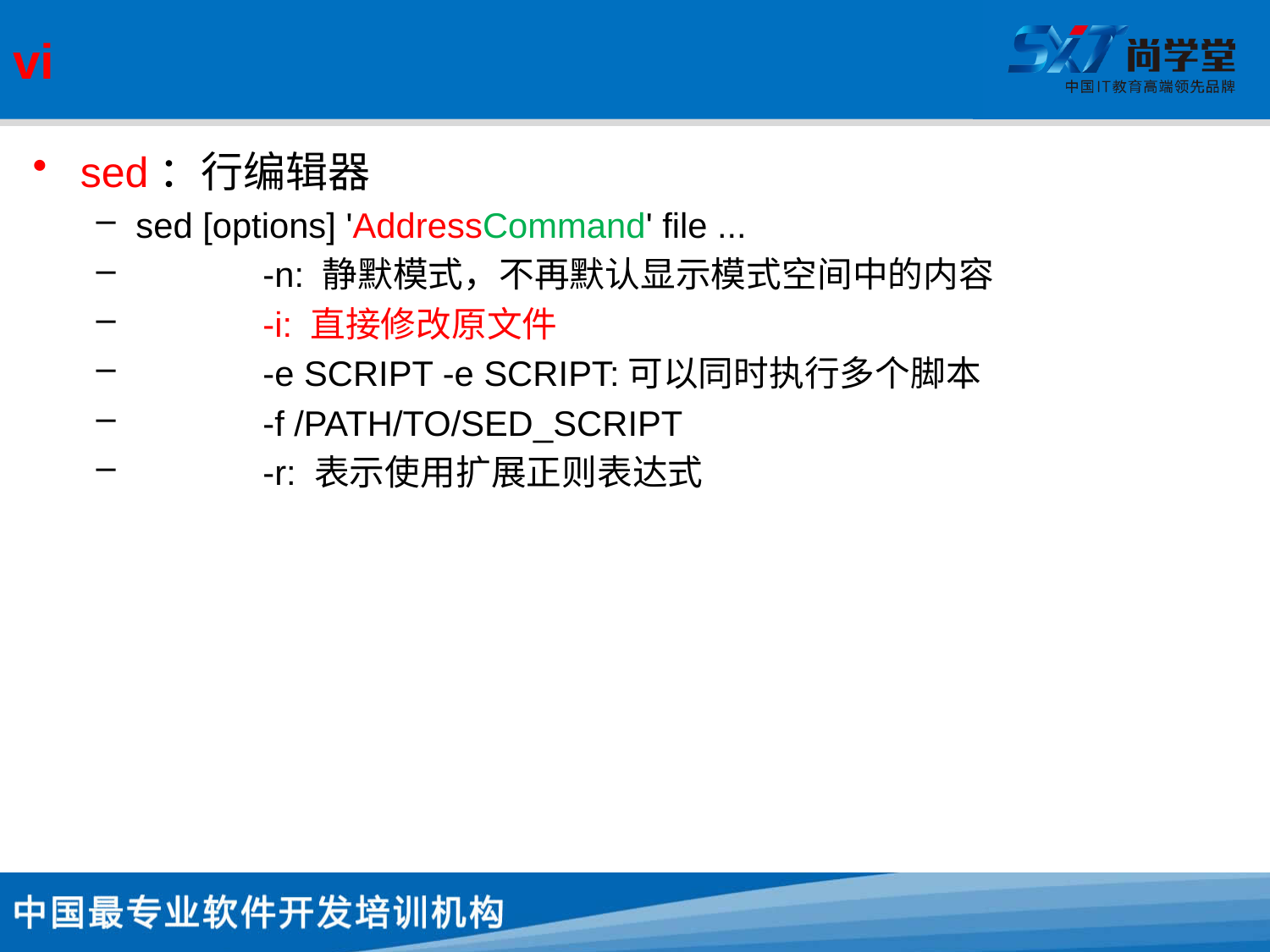

# vi
sed：行编辑器
sed [options] 'AddressCommand' file ...
	-n: 静默模式，不再默认显示模式空间中的内容
	-i: 直接修改原文件
	-e SCRIPT -e SCRIPT:可以同时执行多个脚本
	-f /PATH/TO/SED_SCRIPT
	-r: 表示使用扩展正则表达式